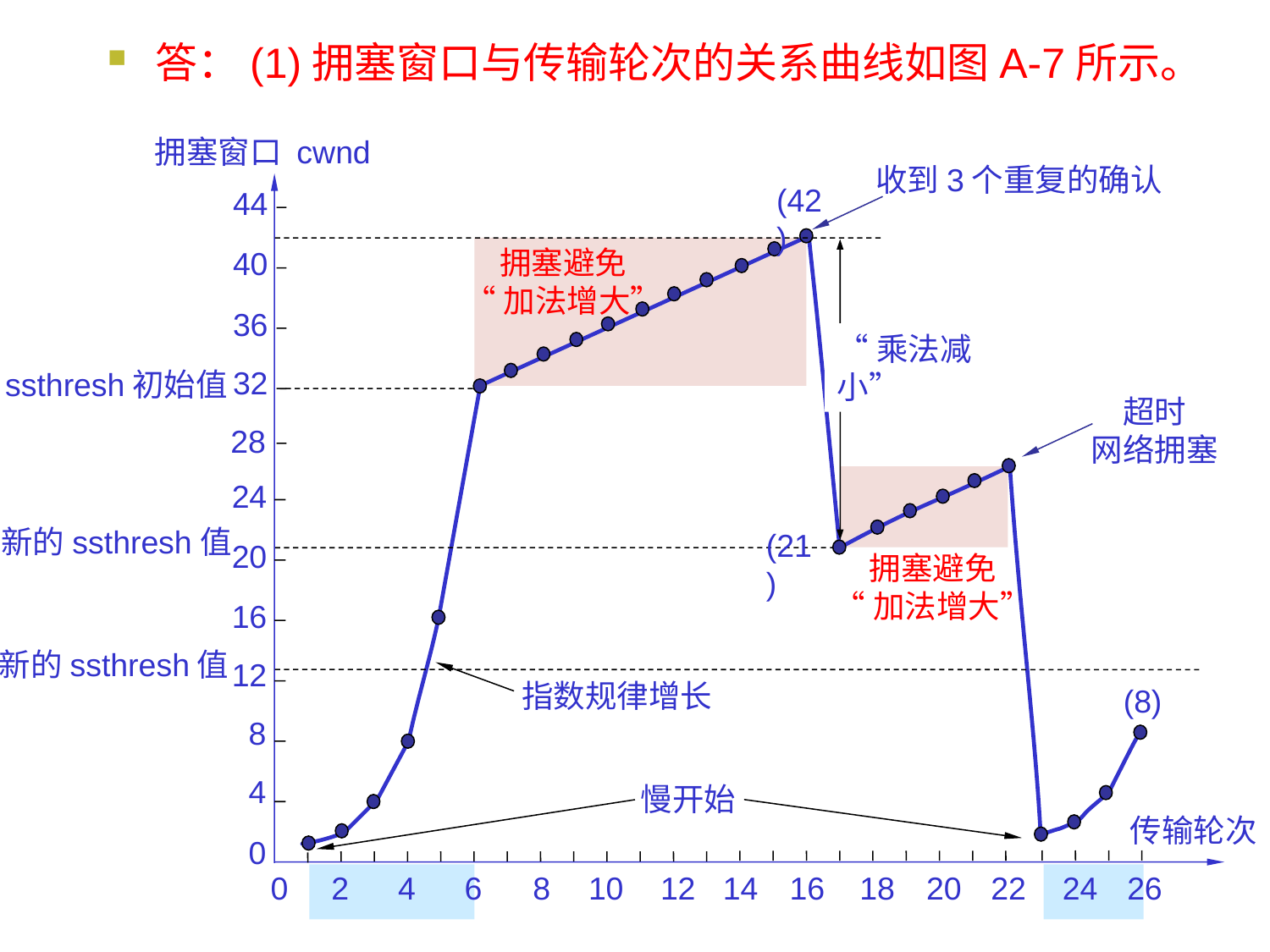

答：(1)拥塞窗口与传输轮次的关系曲线如图A-7所示。
拥塞窗口 cwnd
收到3个重复的确认

(42)
44

拥塞避免
“加法增大”

40

36

“乘法减小”

32
ssthresh初始值

超时
网络拥塞

28

24

新的ssthresh值
(21)

20

拥塞避免
“加法增大”

16

新的ssthresh值
12

指数规律增长
(8)

8

4
慢开始

传输轮次

0

24
26

0
2
4
6
8
10
12
14
16
18
20
22